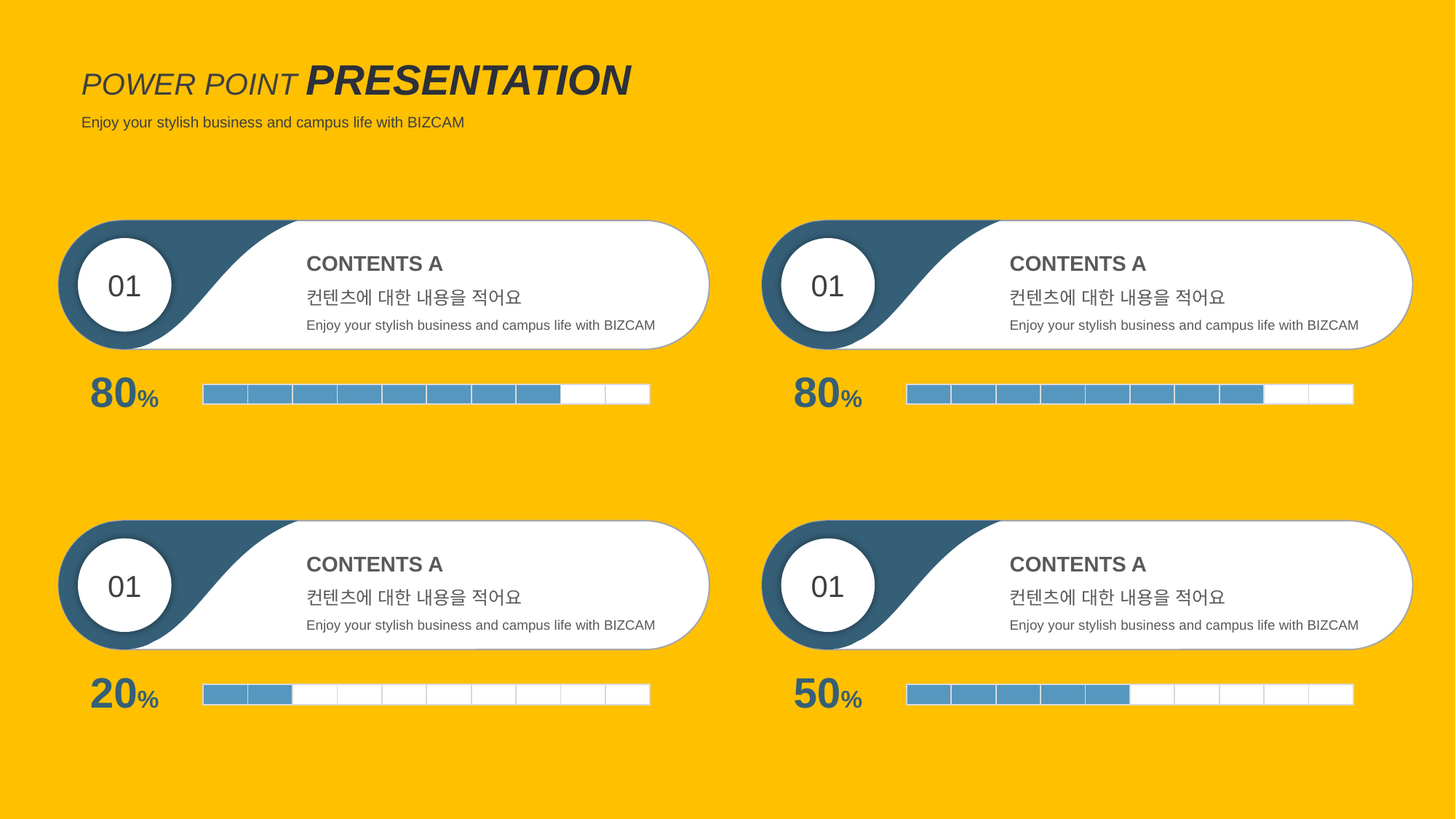

POWER POINT PRESENTATION
Enjoy your stylish business and campus life with BIZCAM

CONTENTS A
컨텐츠에 대한 내용을 적어요
Enjoy your stylish business and campus life with BIZCAM
01

CONTENTS A
컨텐츠에 대한 내용을 적어요
Enjoy your stylish business and campus life with BIZCAM
01
80%
80%
|  |  |  |  |  |  |  |  |  |  |
| --- | --- | --- | --- | --- | --- | --- | --- | --- | --- |
|  |  |  |  |  |  |  |  |  |  |
| --- | --- | --- | --- | --- | --- | --- | --- | --- | --- |

CONTENTS A
컨텐츠에 대한 내용을 적어요
Enjoy your stylish business and campus life with BIZCAM
01

CONTENTS A
컨텐츠에 대한 내용을 적어요
Enjoy your stylish business and campus life with BIZCAM
01
20%
50%
|  |  |  |  |  |  |  |  |  |  |
| --- | --- | --- | --- | --- | --- | --- | --- | --- | --- |
|  |  |  |  |  |  |  |  |  |  |
| --- | --- | --- | --- | --- | --- | --- | --- | --- | --- |